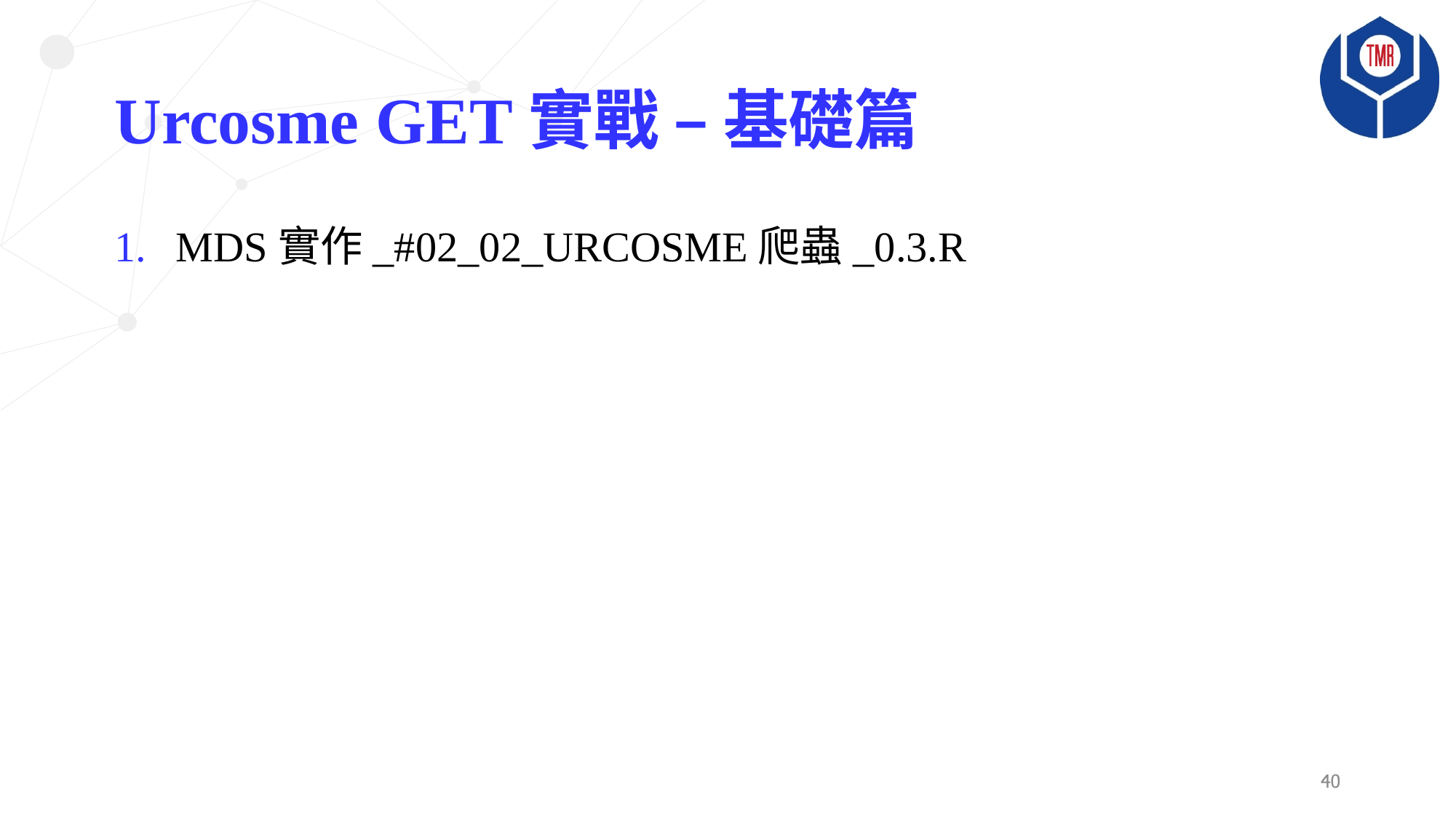

# Urcosme GET實戰 – 基礎篇
MDS實作_#02_02_URCOSME爬蟲_0.3.R
40